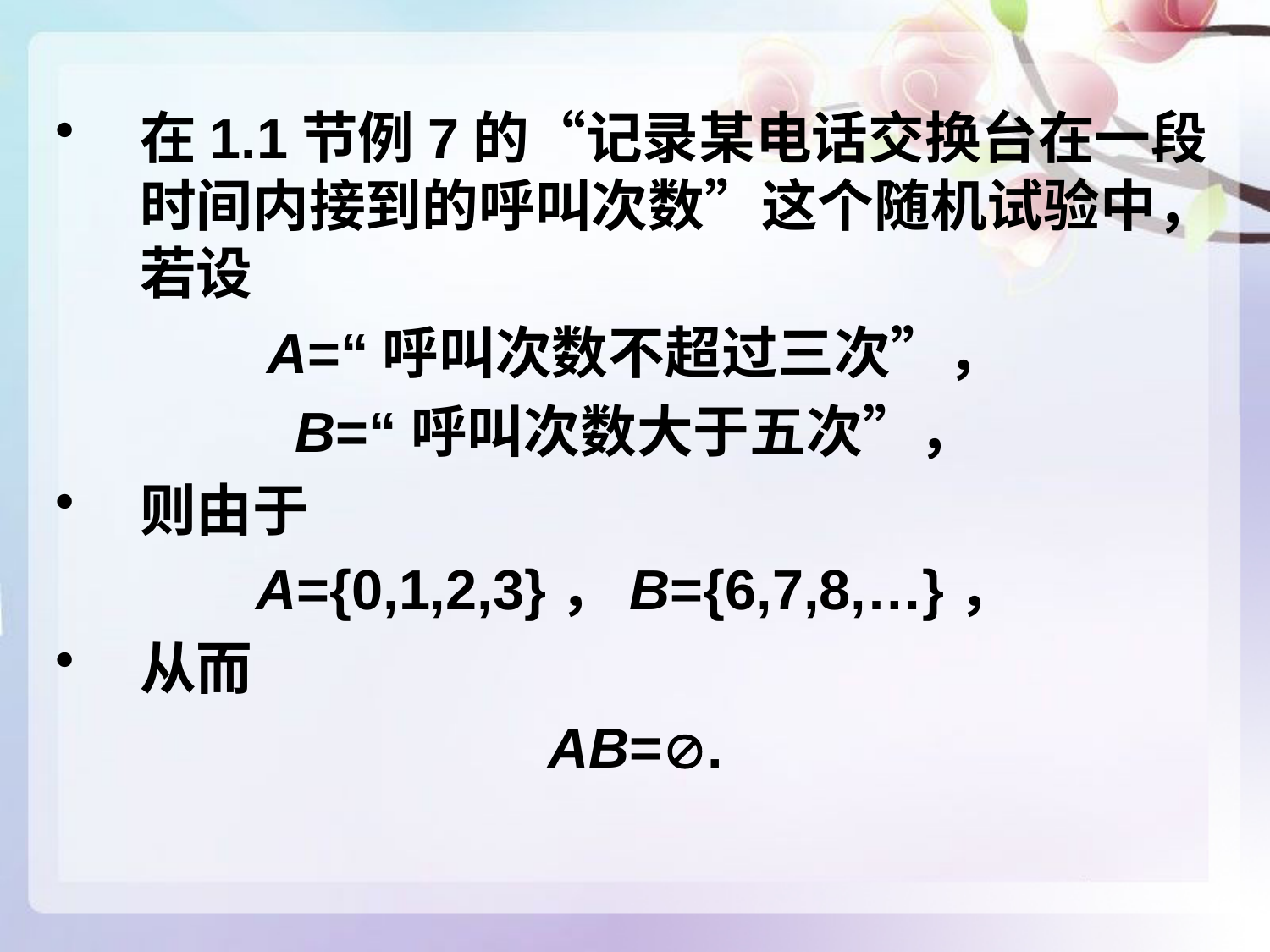

在1.1节例7的“记录某电话交换台在一段时间内接到的呼叫次数”这个随机试验中，若设
A=“呼叫次数不超过三次”，
B=“呼叫次数大于五次”，
则由于
A={0,1,2,3}，B={6,7,8,…}，
从而
AB=∅.